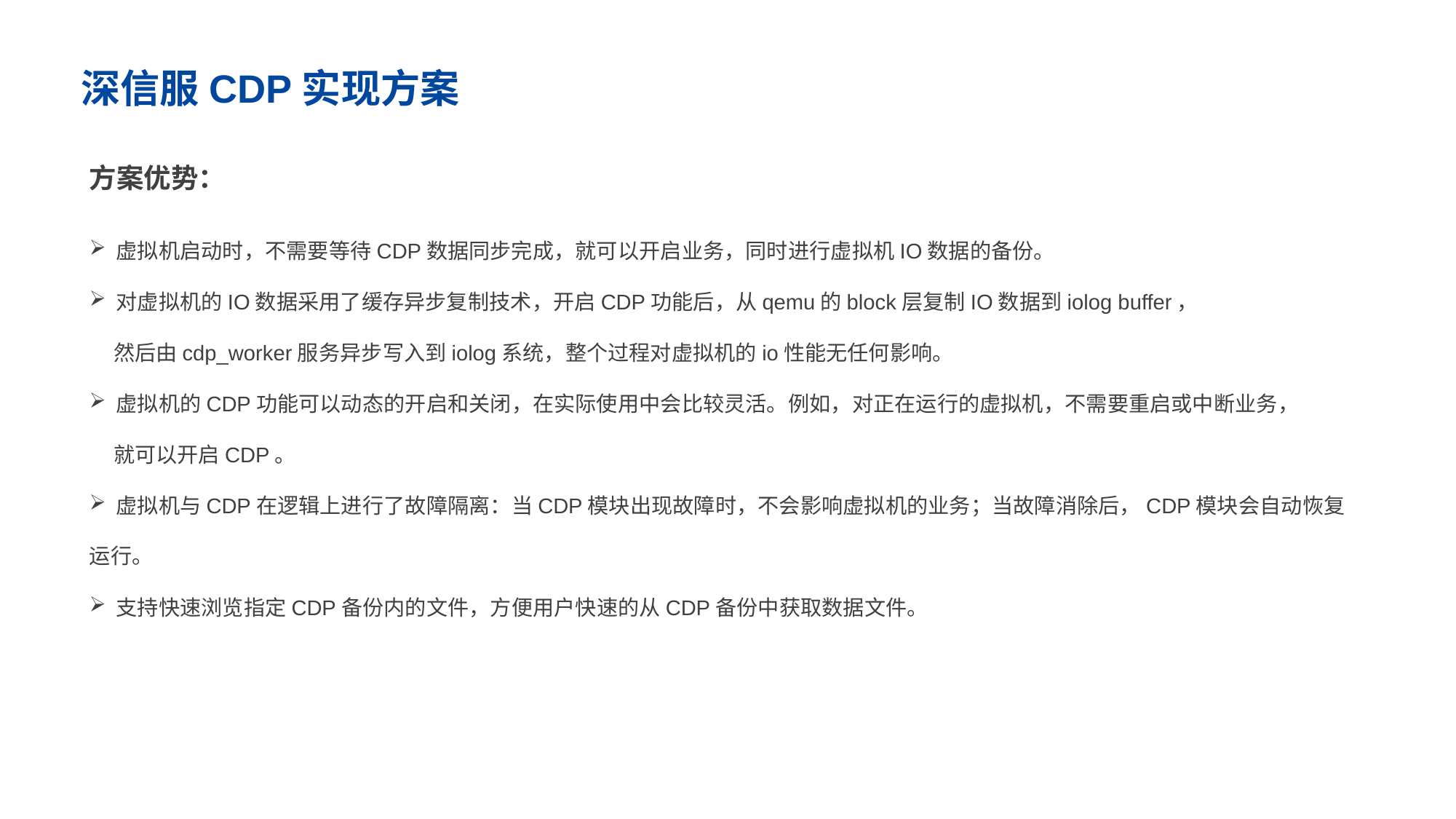

深信服CDP实现方案
方案优势：

 虚拟机启动时，不需要等待CDP数据同步完成，就可以开启业务，同时进行虚拟机IO数据的备份。
 对虚拟机的IO数据采用了缓存异步复制技术，开启CDP功能后，从qemu的block层复制IO数据到iolog buffer，
    然后由cdp_worker服务异步写入到iolog系统，整个过程对虚拟机的io性能无任何影响。
 虚拟机的CDP功能可以动态的开启和关闭，在实际使用中会比较灵活。例如，对正在运行的虚拟机，不需要重启或中断业务，
    就可以开启CDP。
 虚拟机与CDP在逻辑上进行了故障隔离：当CDP模块出现故障时，不会影响虚拟机的业务；当故障消除后，CDP模块会自动恢复运行。
 支持快速浏览指定CDP备份内的文件，方便用户快速的从CDP备份中获取数据文件。